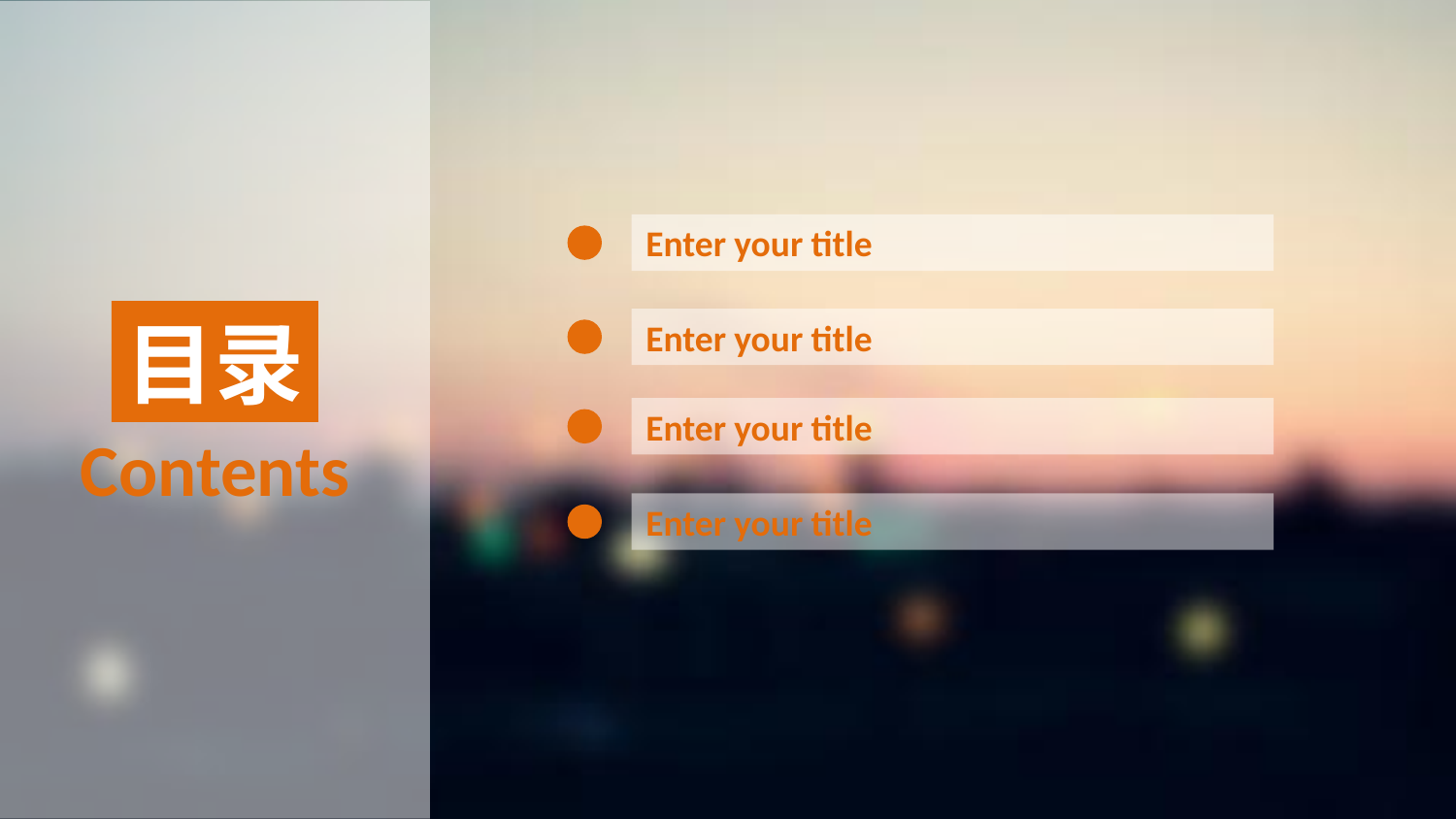

Enter your title

目录
Enter your title

Enter your title

Contents
Enter your title